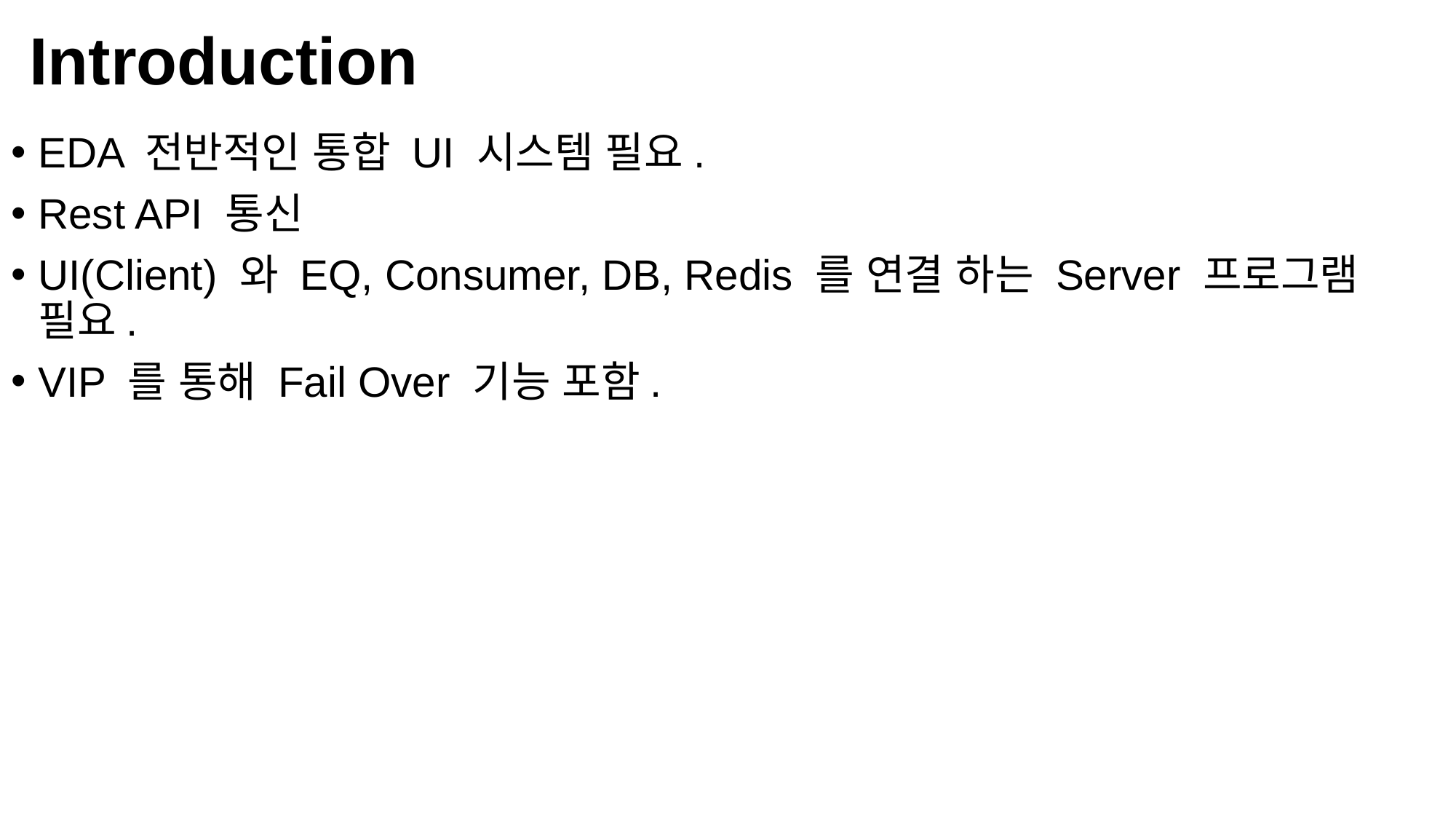

# Introduction
EDA 전반적인 통합 UI 시스템 필요.
Rest API 통신
UI(Client) 와 EQ, Consumer, DB, Redis 를 연결 하는 Server 프로그램 필요.
VIP 를 통해 Fail Over 기능 포함.